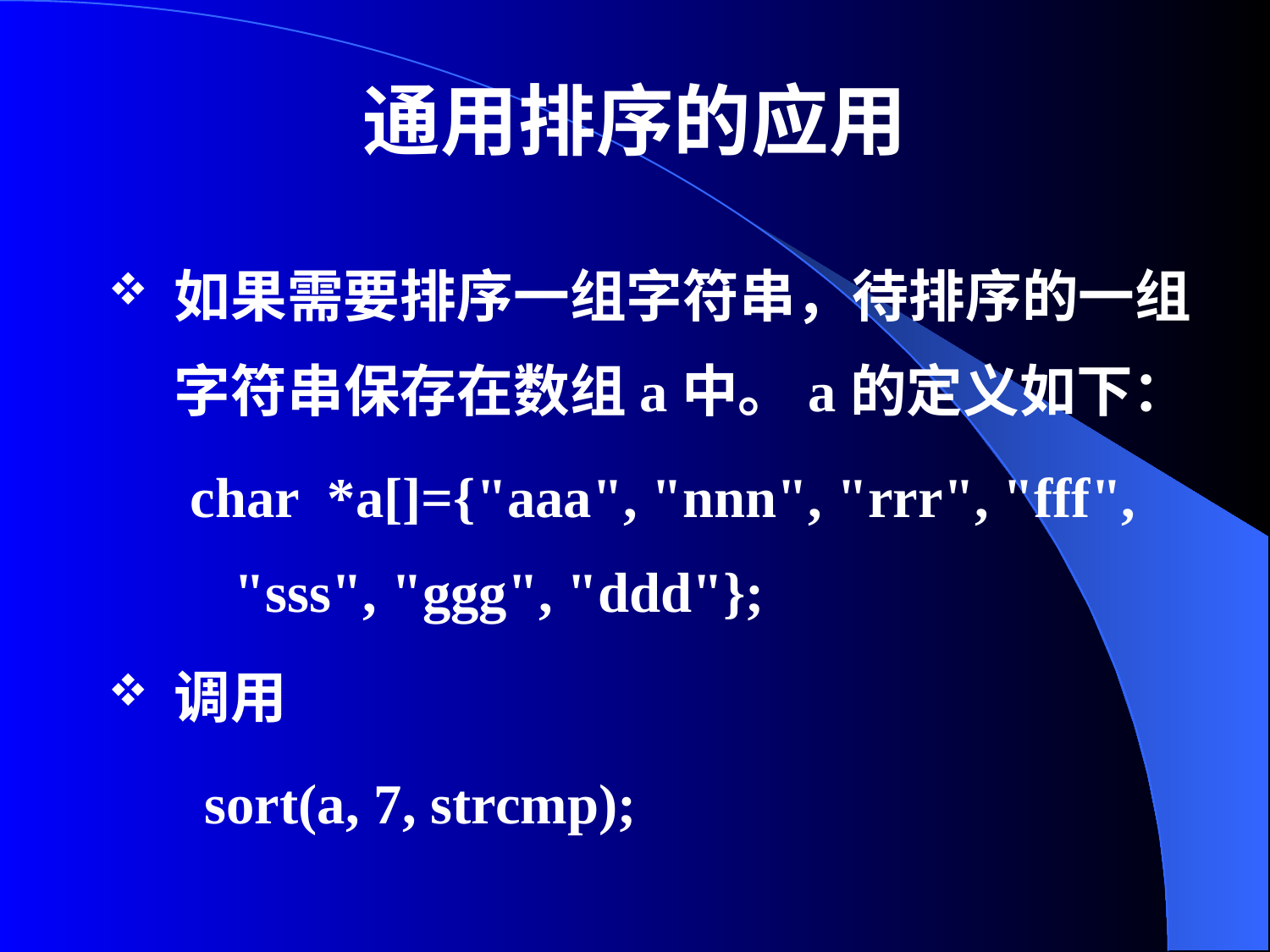

# 通用排序的应用
如果需要排序一组字符串，待排序的一组字符串保存在数组a中。a的定义如下：
char  *a[]={"aaa", "nnn", "rrr", "fff", "sss", "ggg", "ddd"};
调用
 sort(a, 7, strcmp);